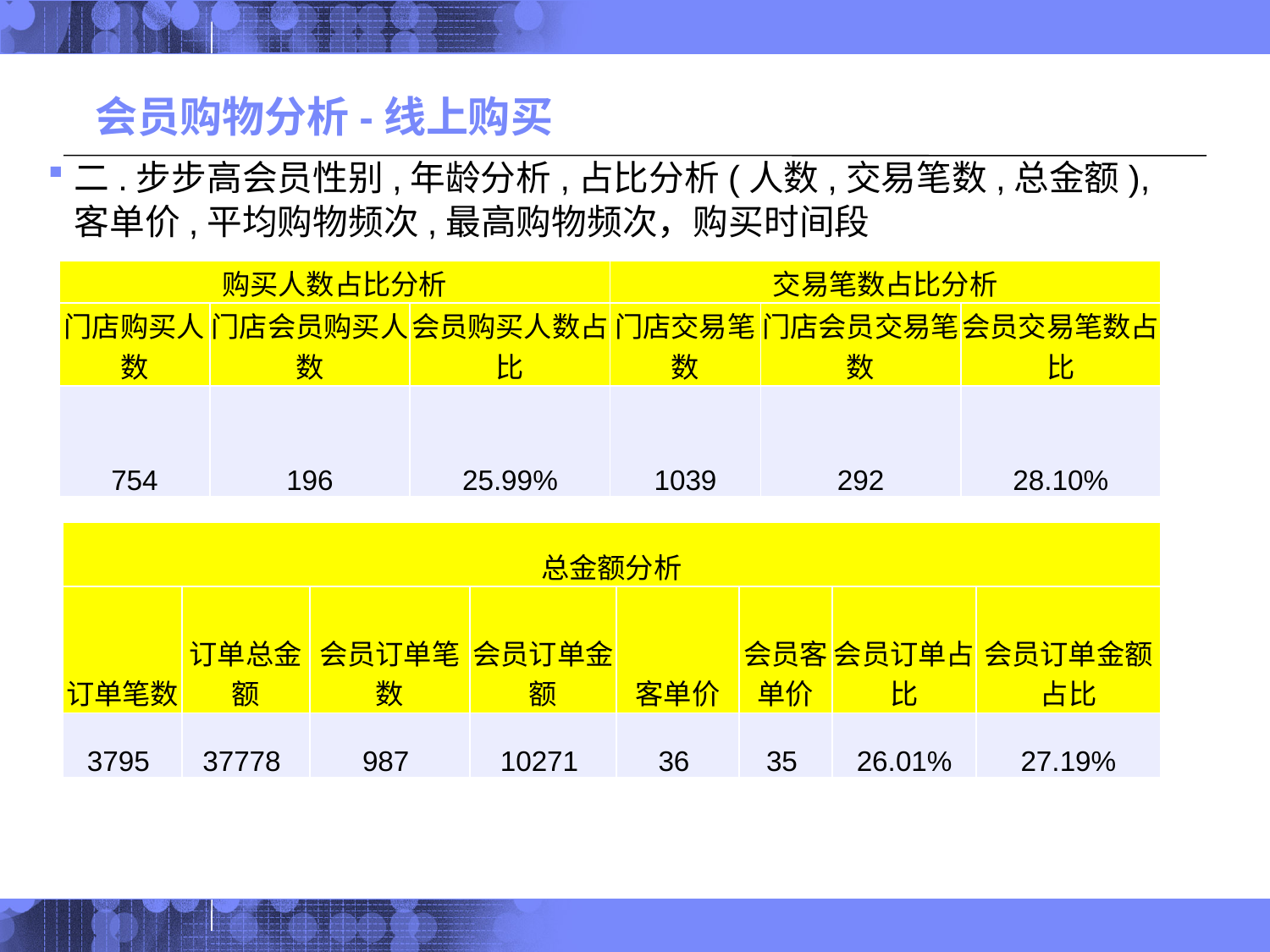

# 会员购物分析-线上购买
二.步步高会员性别,年龄分析,占比分析(人数,交易笔数,总金额),客单价,平均购物频次,最高购物频次，购买时间段

| 购买人数占比分析 |  |  | 交易笔数占比分析 |  |  |
| --- | --- | --- | --- | --- | --- |
| 门店购买人数 | 门店会员购买人数 | 会员购买人数占比 | 门店交易笔数 | 门店会员交易笔数 | 会员交易笔数占比 |
| 754 | 196 | 25.99% | 1039 | 292 | 28.10% |
| 总金额分析 |  |  |  |  |  |  |  |
| --- | --- | --- | --- | --- | --- | --- | --- |
| 订单笔数 | 订单总金额 | 会员订单笔数 | 会员订单金额 | 客单价 | 会员客单价 | 会员订单占比 | 会员订单金额占比 |
| 3795 | 37778 | 987 | 10271 | 36 | 35 | 26.01% | 27.19% |